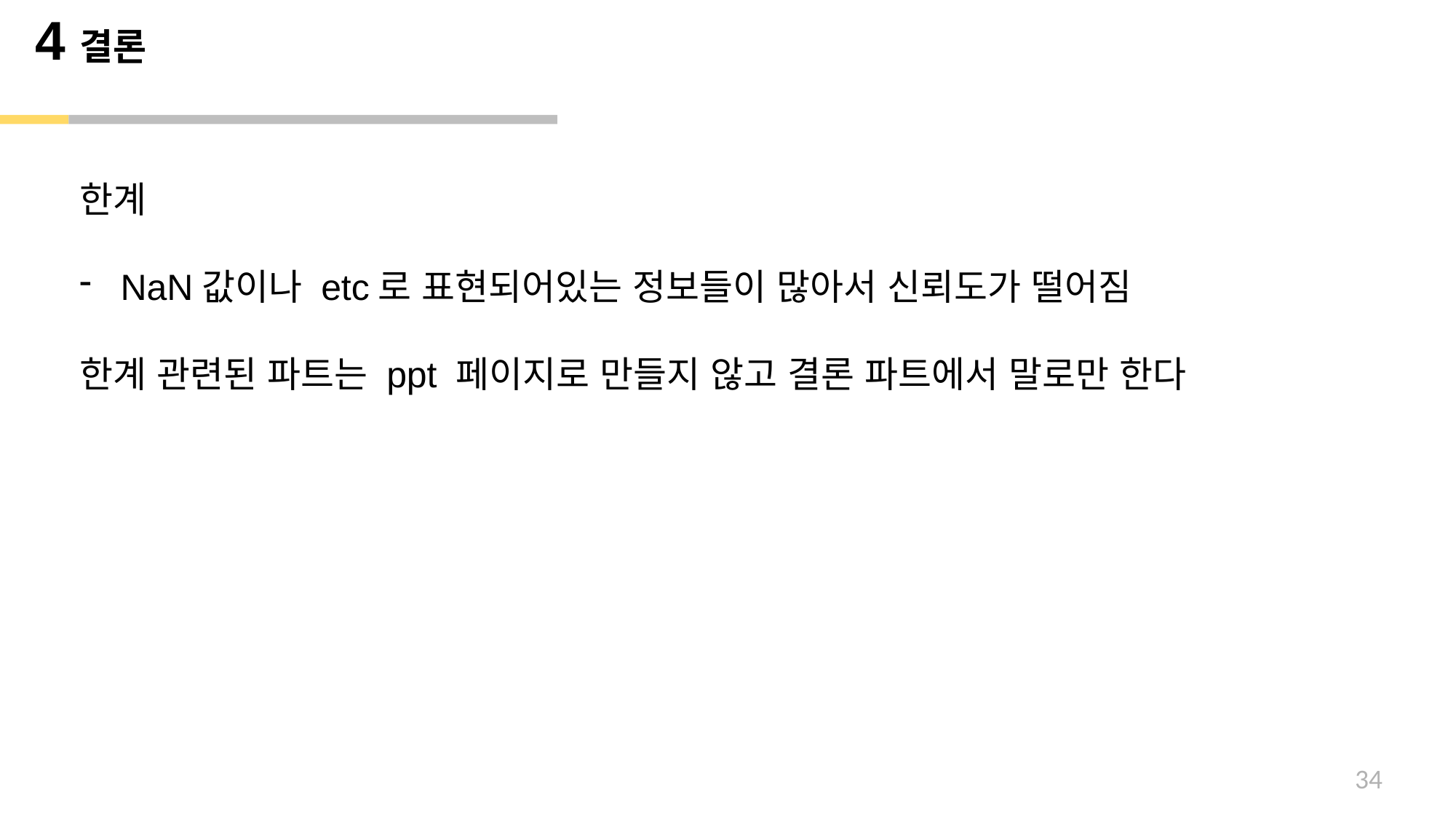

# 결론
4

한계

NaN값이나 etc로 표현되어있는 정보들이 많아서 신뢰도가 떨어짐

한계 관련된 파트는 ppt 페이지로 만들지 않고 결론 파트에서 말로만 한다

34